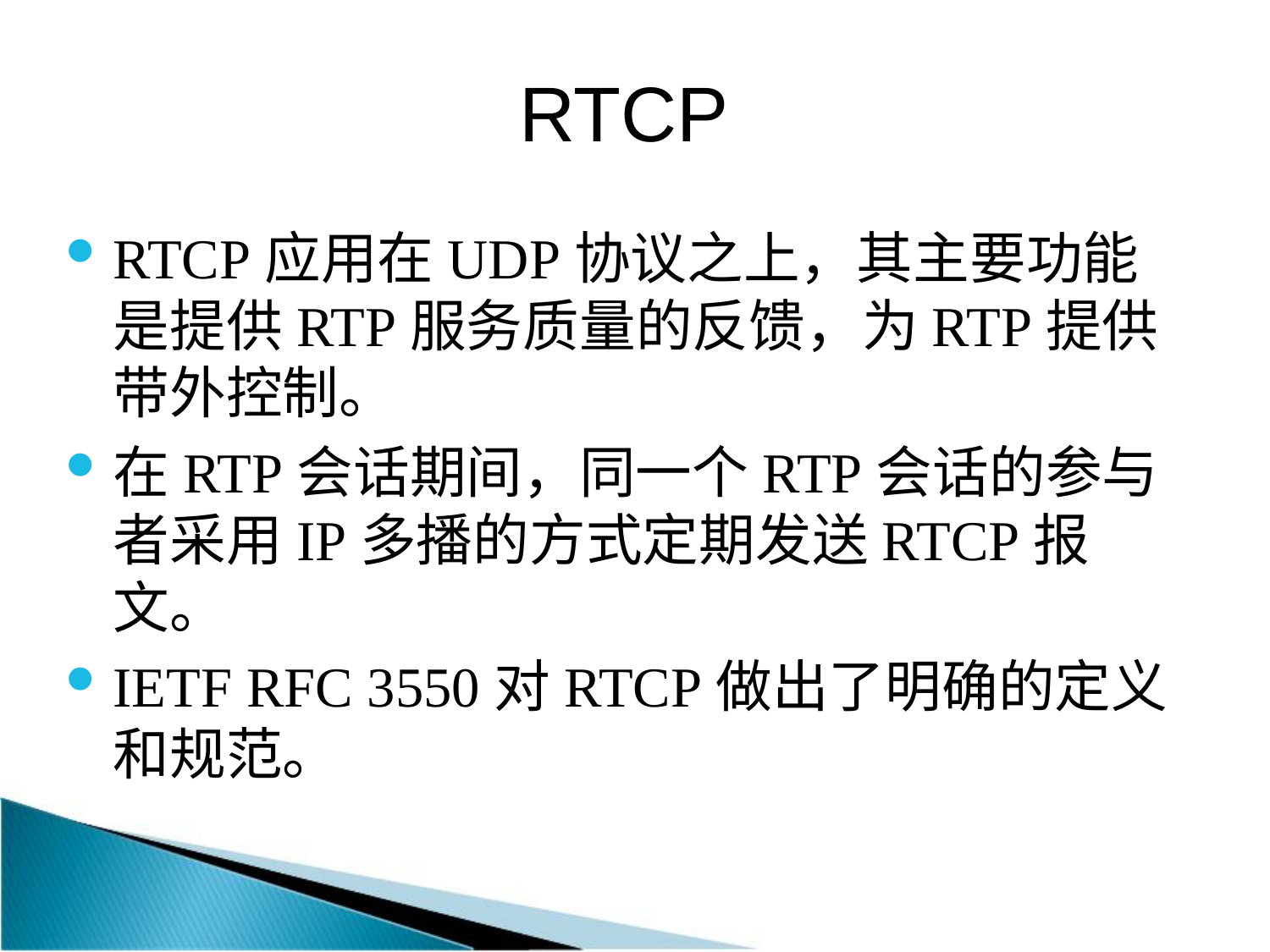

# RTCP
RTCP应用在UDP协议之上，其主要功能是提供RTP服务质量的反馈，为RTP提供带外控制。
在RTP会话期间，同一个RTP会话的参与者采用IP多播的方式定期发送RTCP报文。
IETF RFC 3550对RTCP做出了明确的定义和规范。